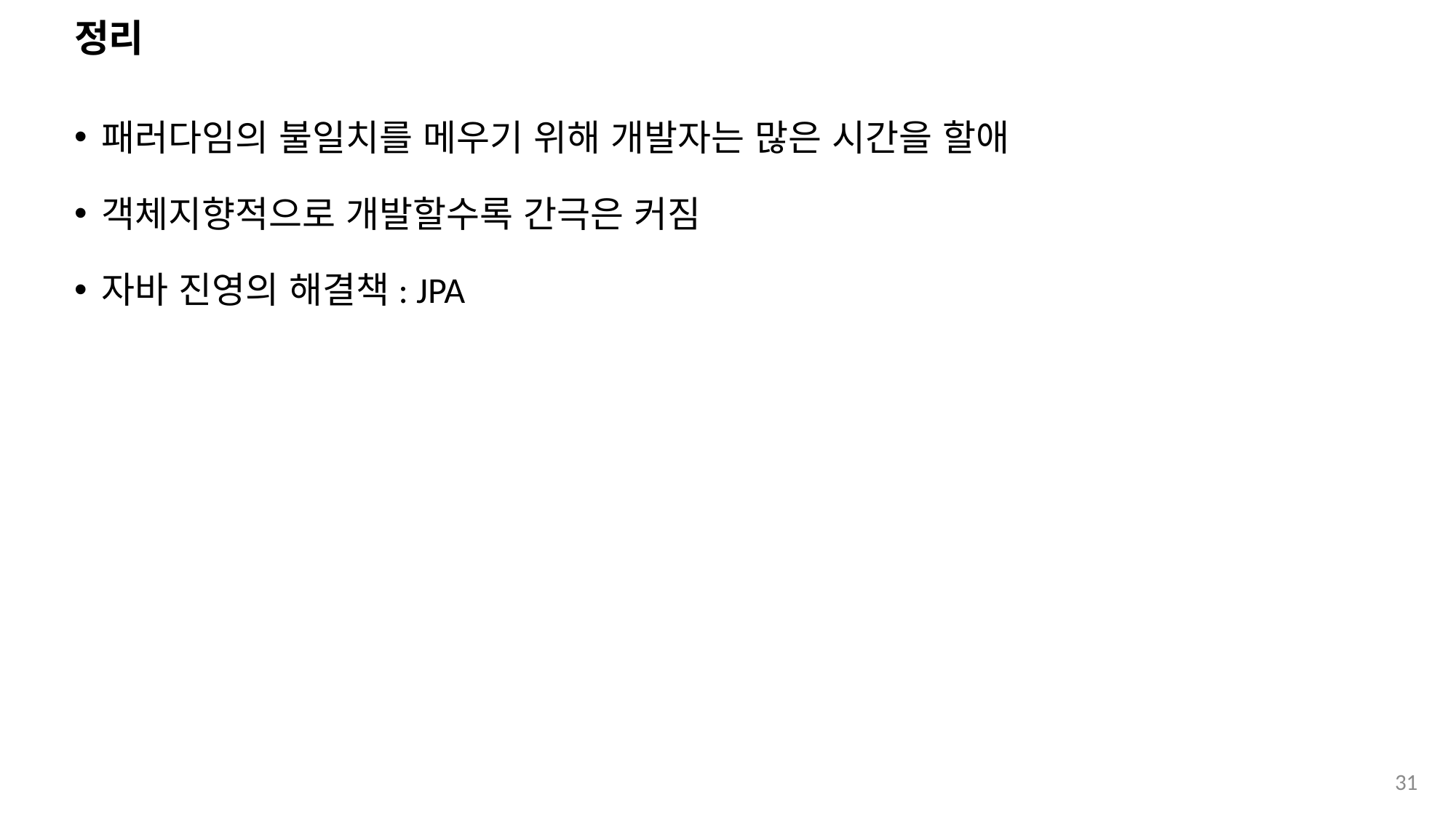

# 정리
패러다임의 불일치를 메우기 위해 개발자는 많은 시간을 할애
객체지향적으로 개발할수록 간극은 커짐
자바 진영의 해결책: JPA

31